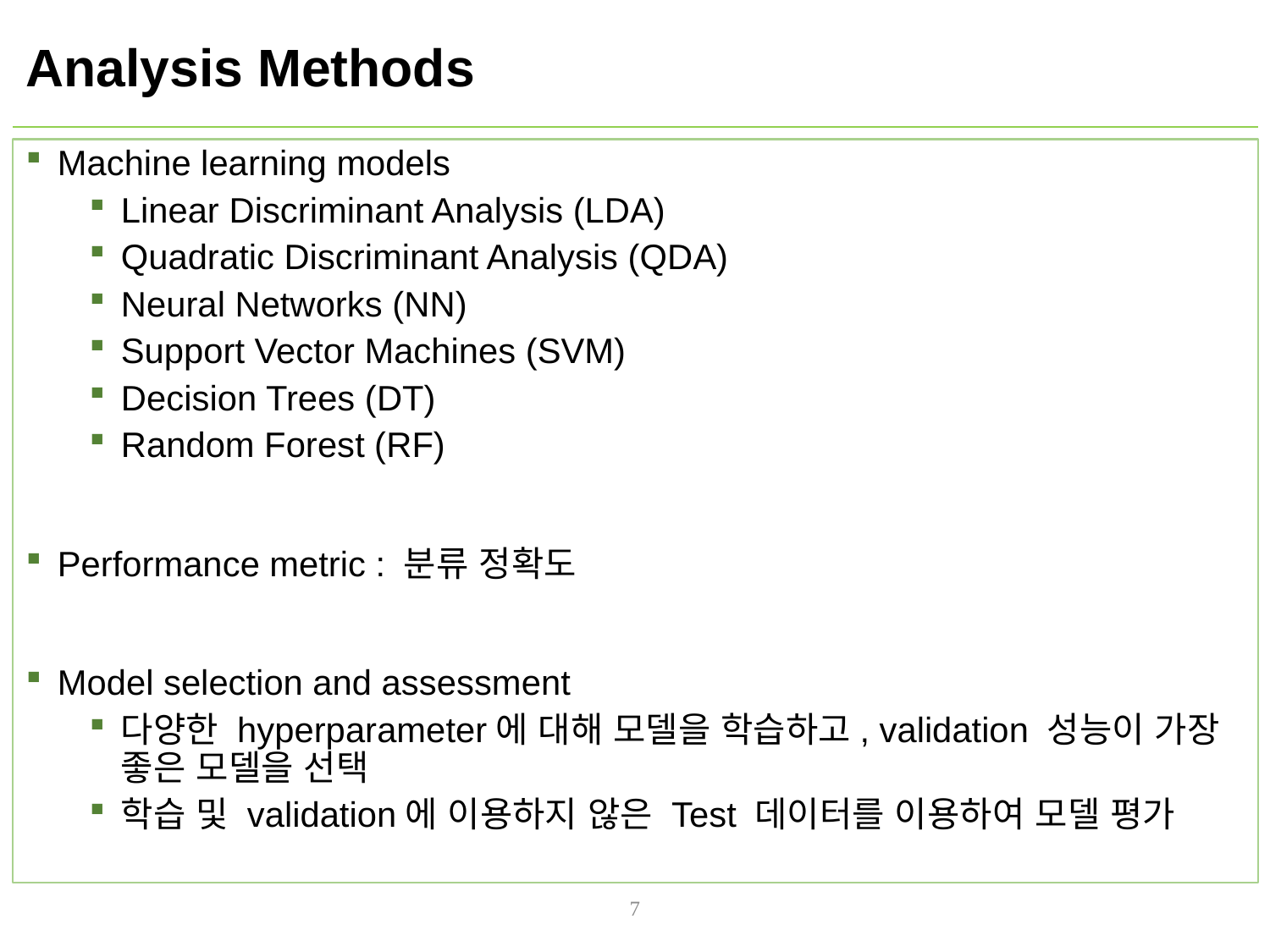

# Analysis Methods
Machine learning models
Linear Discriminant Analysis (LDA)
Quadratic Discriminant Analysis (QDA)
Neural Networks (NN)
Support Vector Machines (SVM)
Decision Trees (DT)
Random Forest (RF)

Performance metric : 분류 정확도

Model selection and assessment
다양한 hyperparameter에 대해 모델을 학습하고, validation 성능이 가장 좋은 모델을 선택
학습 및 validation에 이용하지 않은 Test 데이터를 이용하여 모델 평가
7